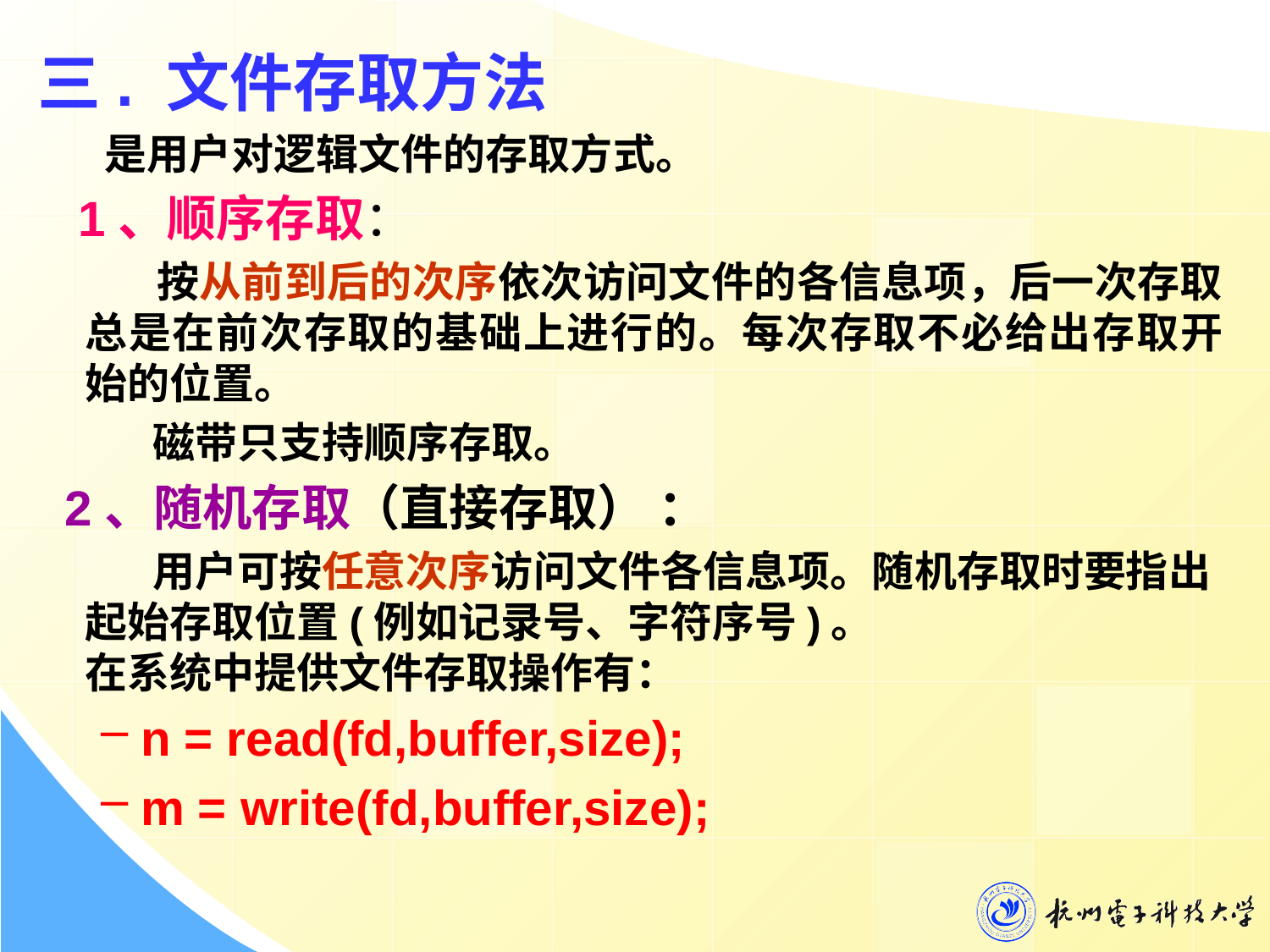

三. 文件存取方法
      是用户对逻辑文件的存取方式。
   1、顺序存取：
           按从前到后的次序依次访问文件的各信息项，后一次存取总是在前次存取的基础上进行的。每次存取不必给出存取开始的位置。
           磁带只支持顺序存取。
  2、随机存取（直接存取） ：
           用户可按任意次序访问文件各信息项。随机存取时要指出起始存取位置(例如记录号、字符序号)。
在系统中提供文件存取操作有：
n = read(fd,buffer,size);
m = write(fd,buffer,size);